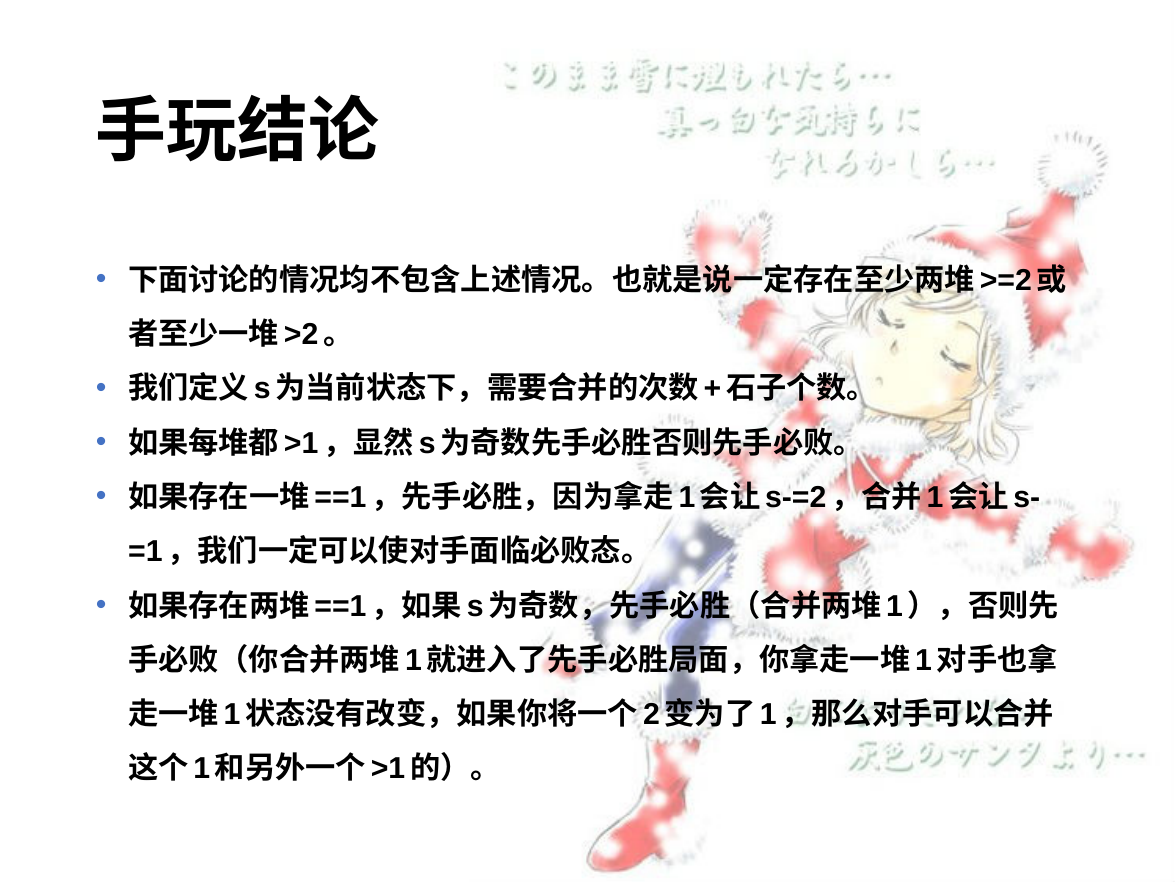

# 手玩结论
下面讨论的情况均不包含上述情况。也就是说一定存在至少两堆>=2或者至少一堆>2。
我们定义s为当前状态下，需要合并的次数+石子个数。
如果每堆都>1，显然s为奇数先手必胜否则先手必败。
如果存在一堆==1，先手必胜，因为拿走1会让s-=2，合并1会让s-=1，我们一定可以使对手面临必败态。
如果存在两堆==1，如果s为奇数，先手必胜（合并两堆1），否则先手必败（你合并两堆1就进入了先手必胜局面，你拿走一堆1对手也拿走一堆1状态没有改变，如果你将一个2变为了1，那么对手可以合并这个1和另外一个>1的）。